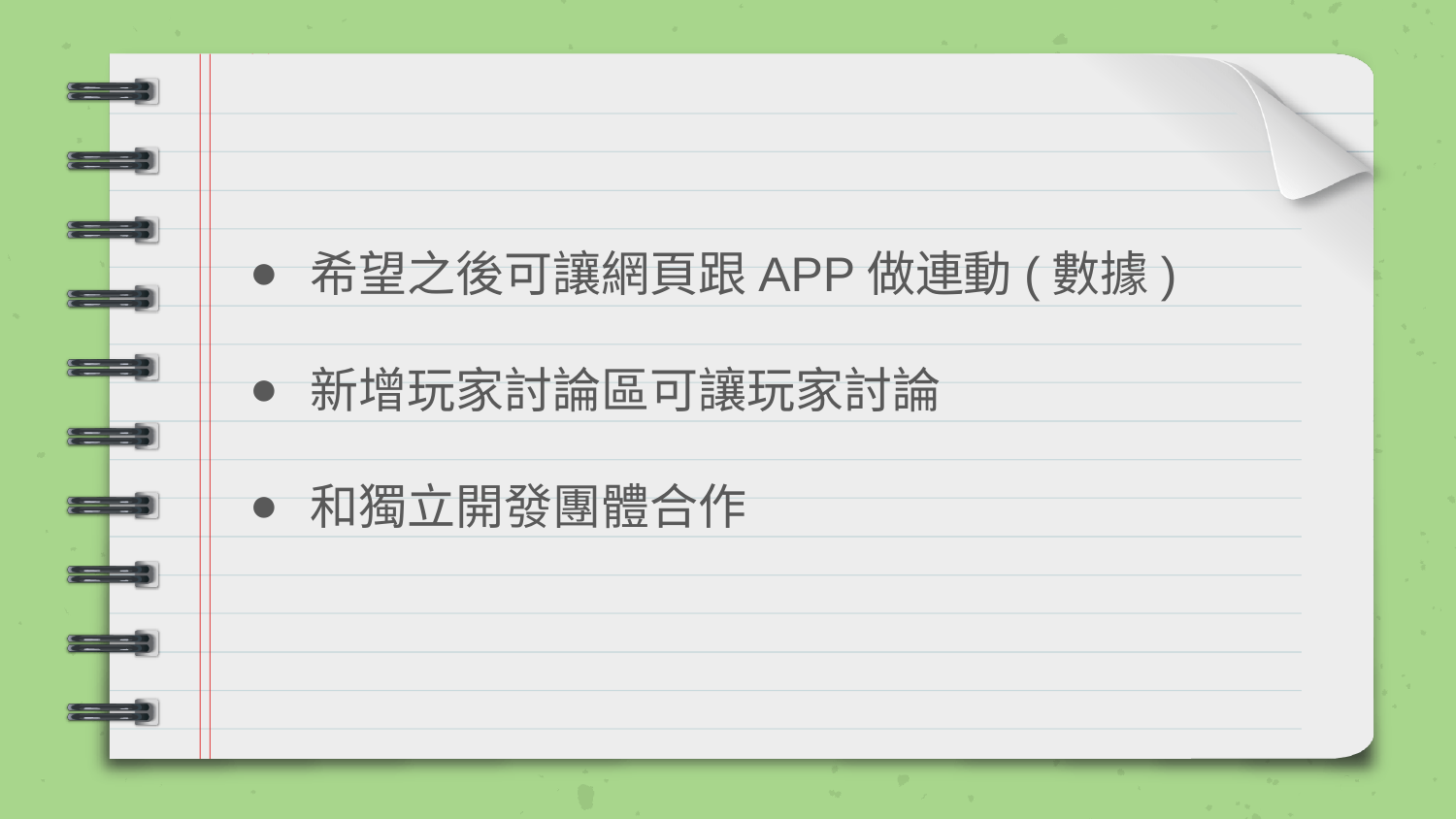

希望之後可讓網頁跟APP做連動(數據)

新增玩家討論區可讓玩家討論

和獨立開發團體合作